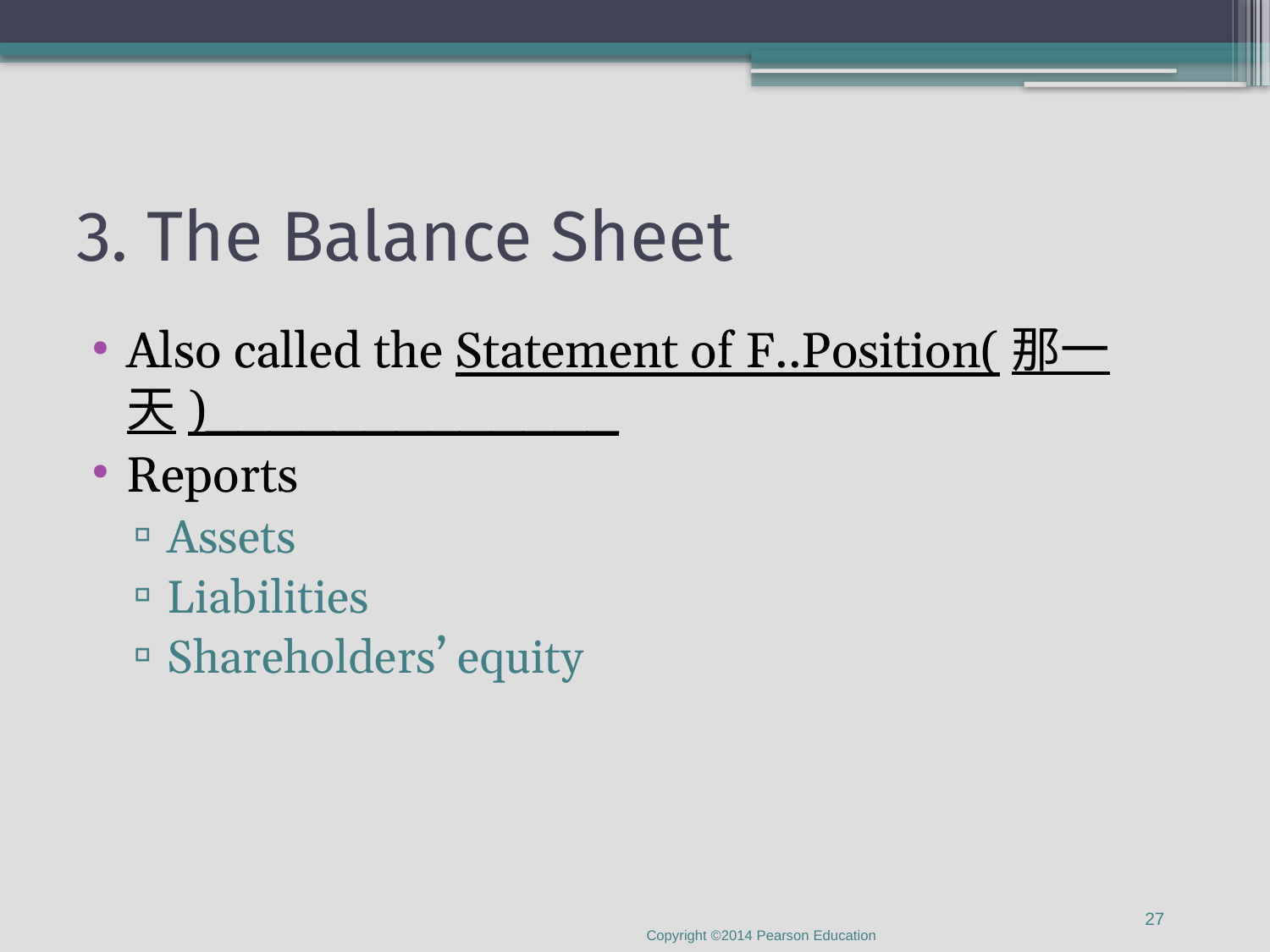

# 3. The Balance Sheet
Also called the Statement of F..Position(那一天)_____________
Reports
Assets
Liabilities
Shareholders’ equity
27
Copyright ©2014 Pearson Education